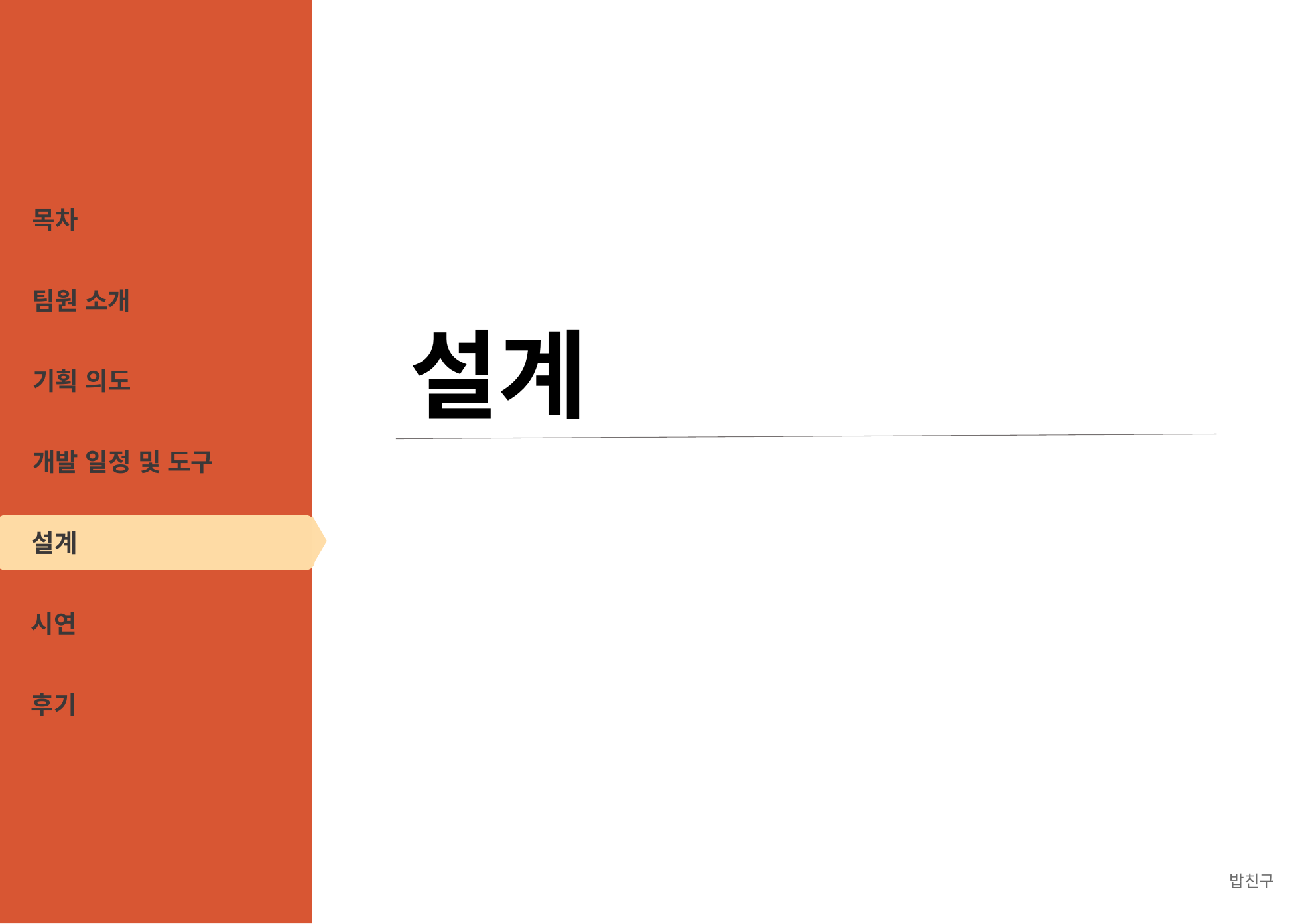

목차
팀원 소개
기획 의도
개발 일정 및 도구
설계
시연
후기
설계

밥친구